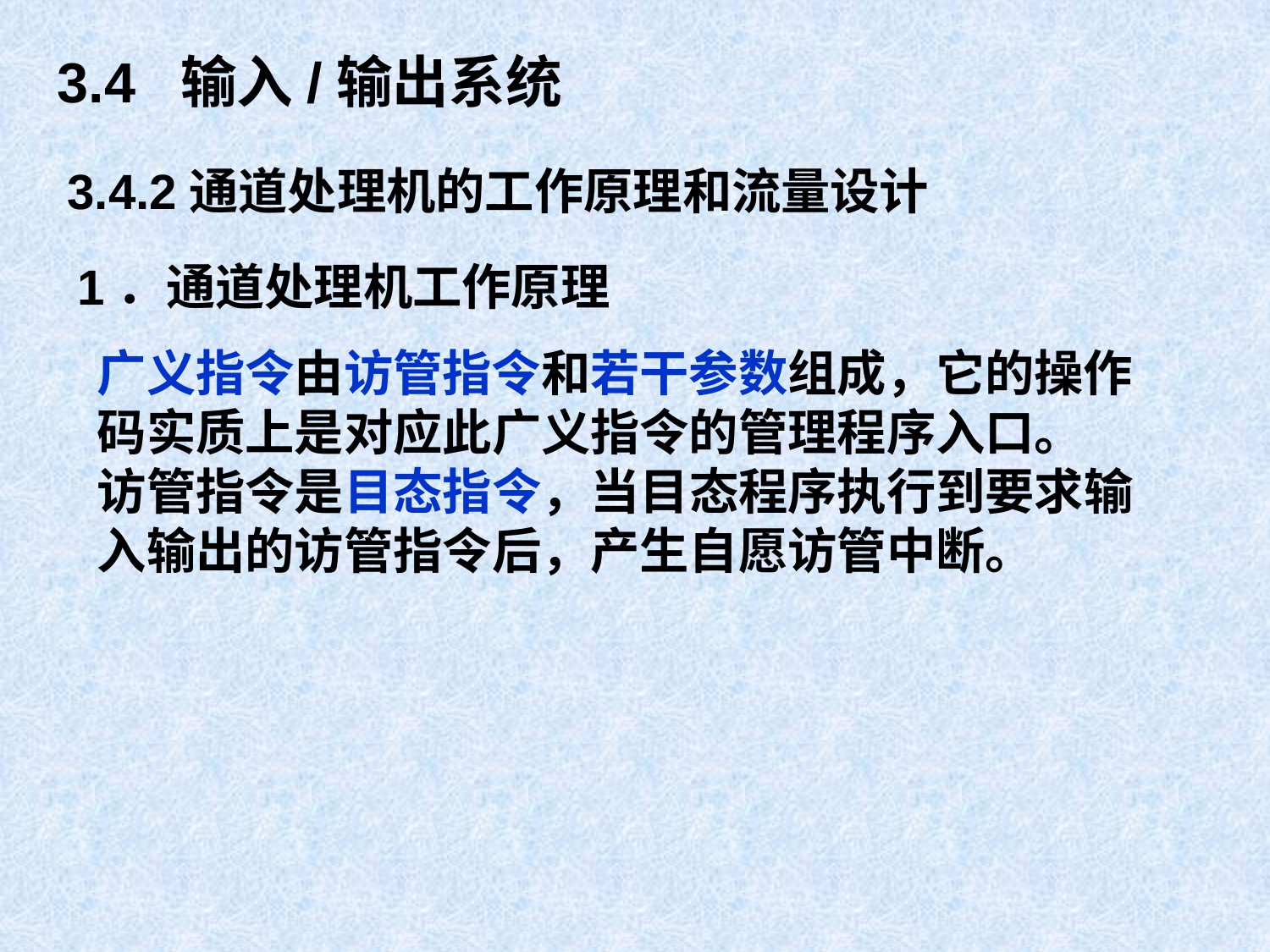

3.4  输入/输出系统
3.4.2通道处理机的工作原理和流量设计
1．通道处理机工作原理
广义指令由访管指令和若干参数组成，它的操作
码实质上是对应此广义指令的管理程序入口。
访管指令是目态指令，当目态程序执行到要求输
入输出的访管指令后，产生自愿访管中断。